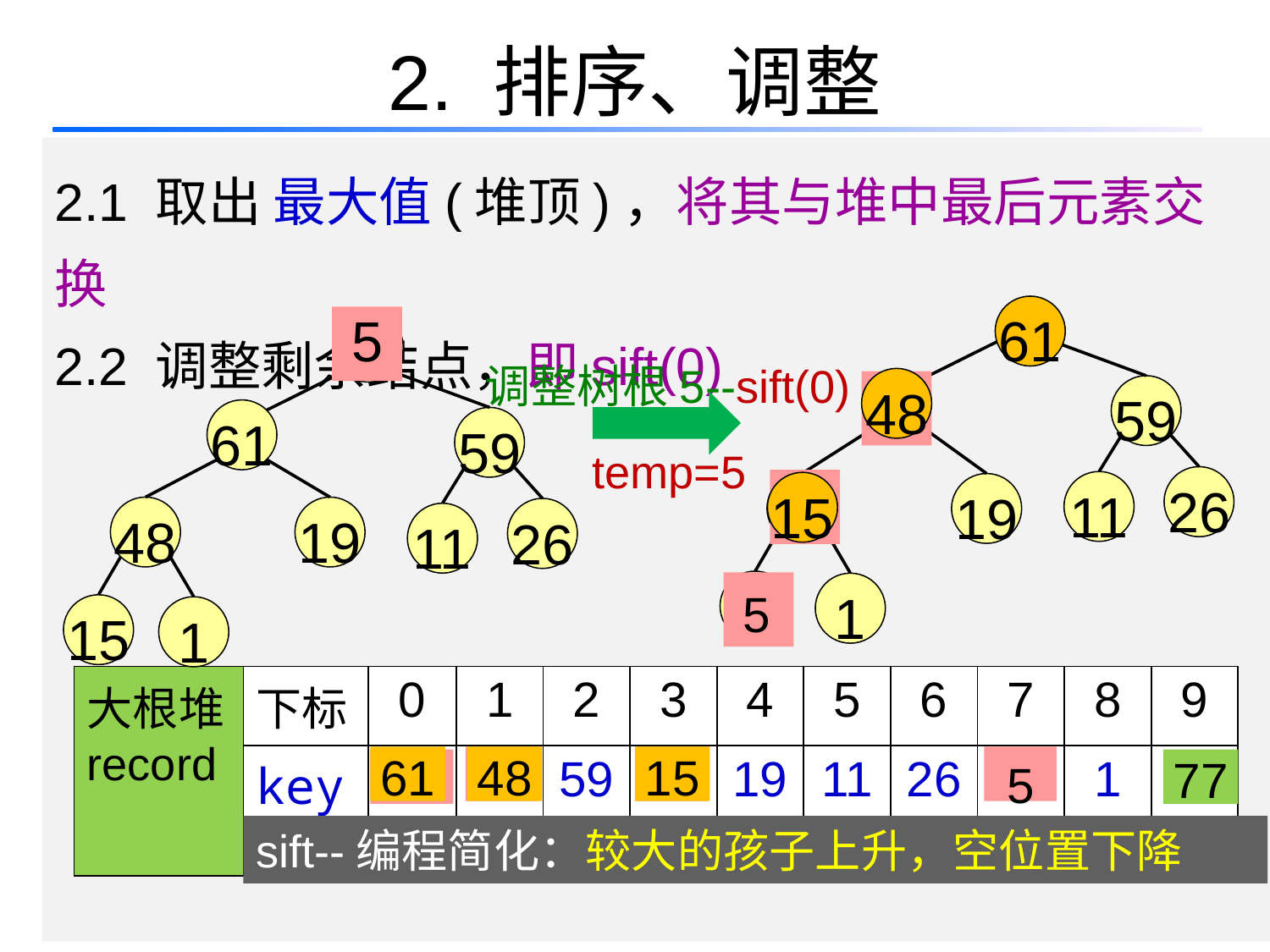

# 2. 排序、调整

2.1 取出 最大值(堆顶)，将其与堆中最后元素交换
2.2 调整剩余结点，即sift(0)
61

5
77
调整树根5--sift(0)
48

59

61
59
temp=5
26

11
15
48
19
48
19
26
11
5
15

1
15
1
| 大根堆 record | 下标 | 0 | 1 | 2 | 3 | 4 | 5 | 6 | 7 | 8 | 9 |
| --- | --- | --- | --- | --- | --- | --- | --- | --- | --- | --- | --- |
|  | key | 77 | 61 | 59 | 48 | 19 | 11 | 26 | 15 | 1 | 5 |
5
61

48
15

5
77
sift--编程简化：较大的孩子上升，空位置下降